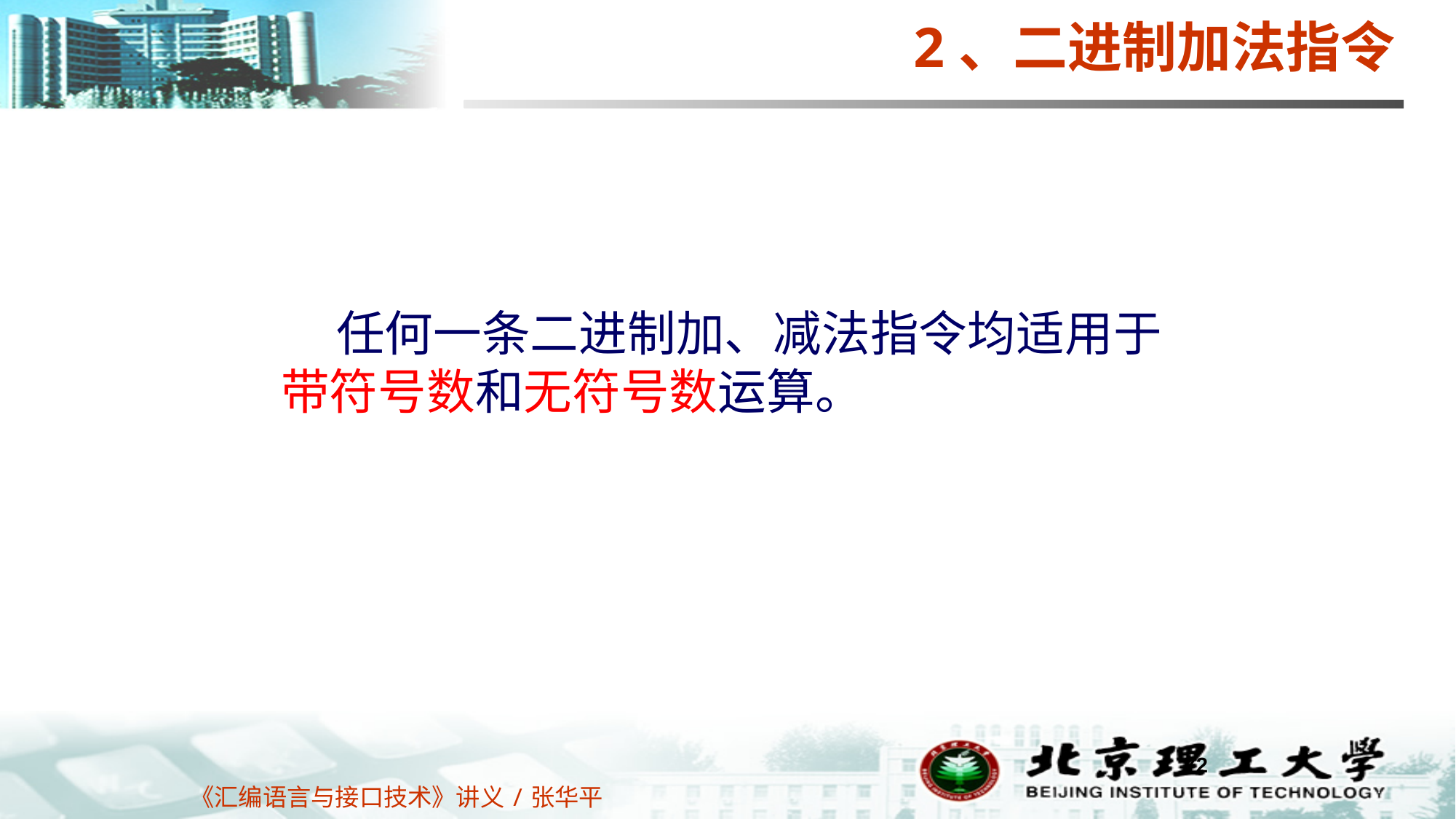

2、二进制加法指令
	    任何一条二进制加、减法指令均适用于带符号数和无符号数运算。
72